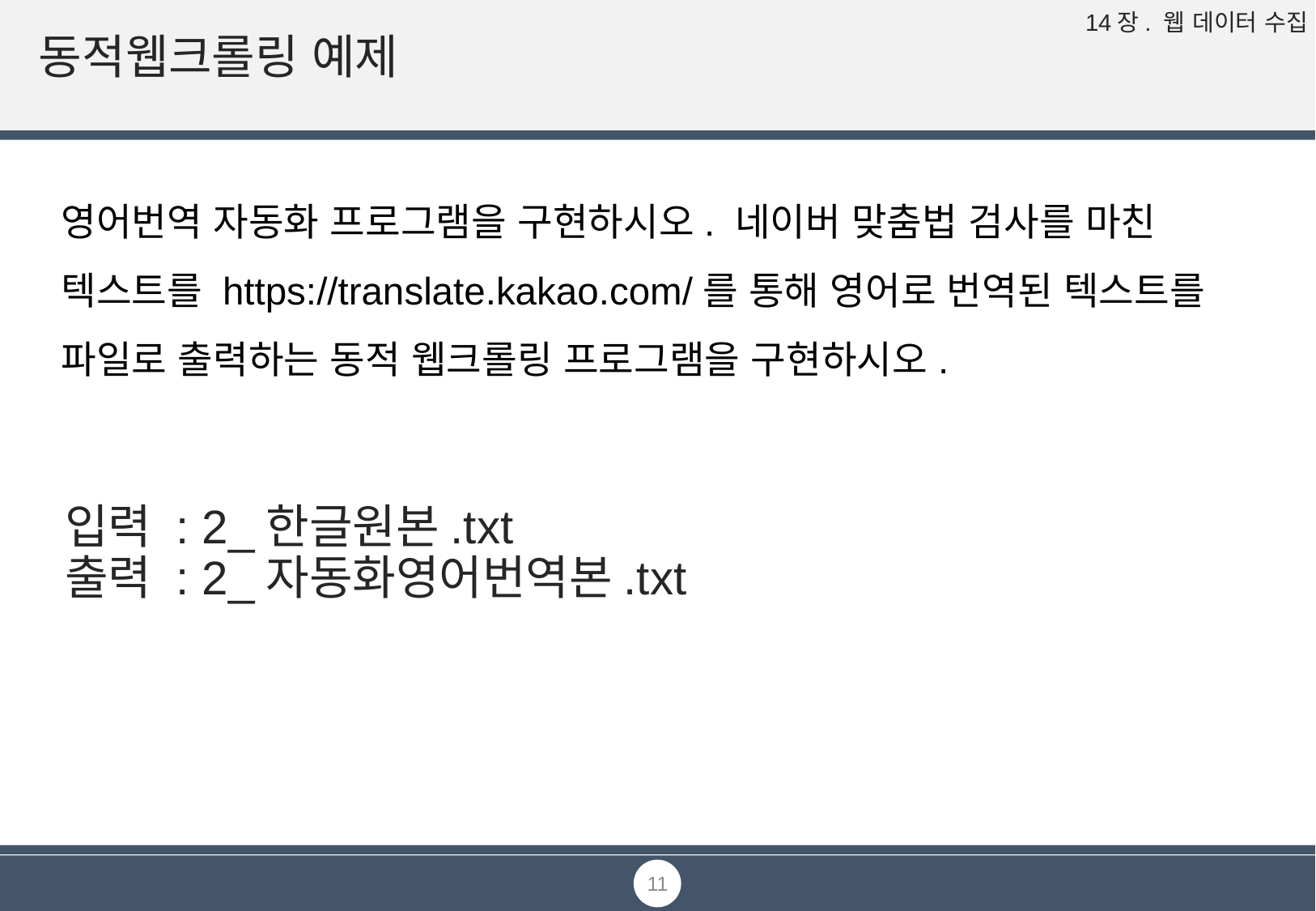

# 동적웹크롤링 예제
영어번역 자동화 프로그램을 구현하시오. 네이버 맞춤법 검사를 마친 텍스트를 https://translate.kakao.com/를 통해 영어로 번역된 텍스트를 파일로 출력하는 동적 웹크롤링 프로그램을 구현하시오.
입력 : 2_한글원본.txt
출력 : 2_자동화영어번역본.txt
11